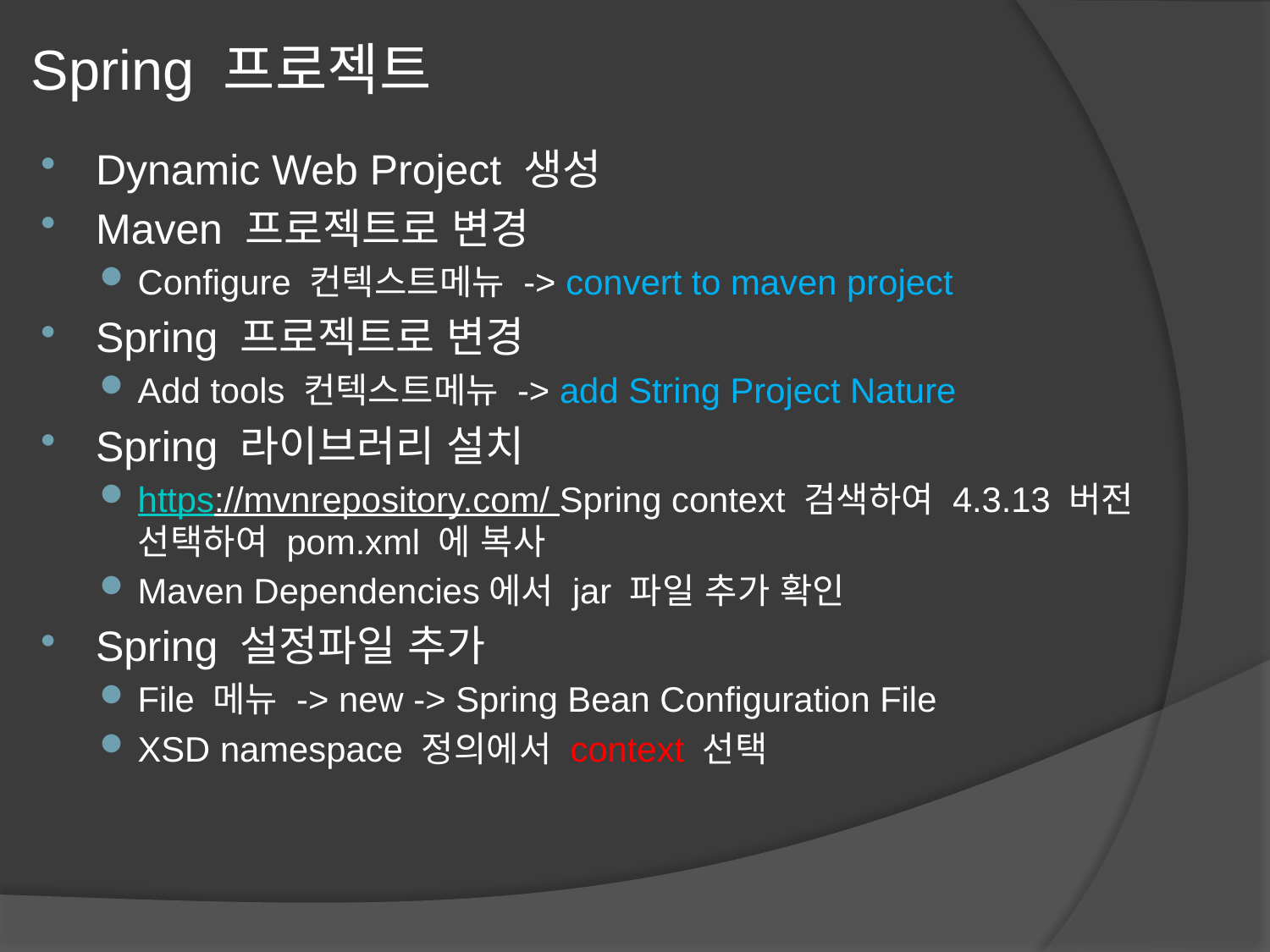

# Spring 프로젝트
Dynamic Web Project 생성
Maven 프로젝트로 변경
Configure 컨텍스트메뉴 -> convert to maven project
Spring 프로젝트로 변경
Add tools 컨텍스트메뉴 -> add String Project Nature
Spring 라이브러리 설치
https://mvnrepository.com/ Spring context 검색하여 4.3.13 버전 선택하여 pom.xml 에 복사
Maven Dependencies에서 jar 파일 추가 확인
Spring 설정파일 추가
File 메뉴 -> new -> Spring Bean Configuration File
XSD namespace 정의에서 context 선택